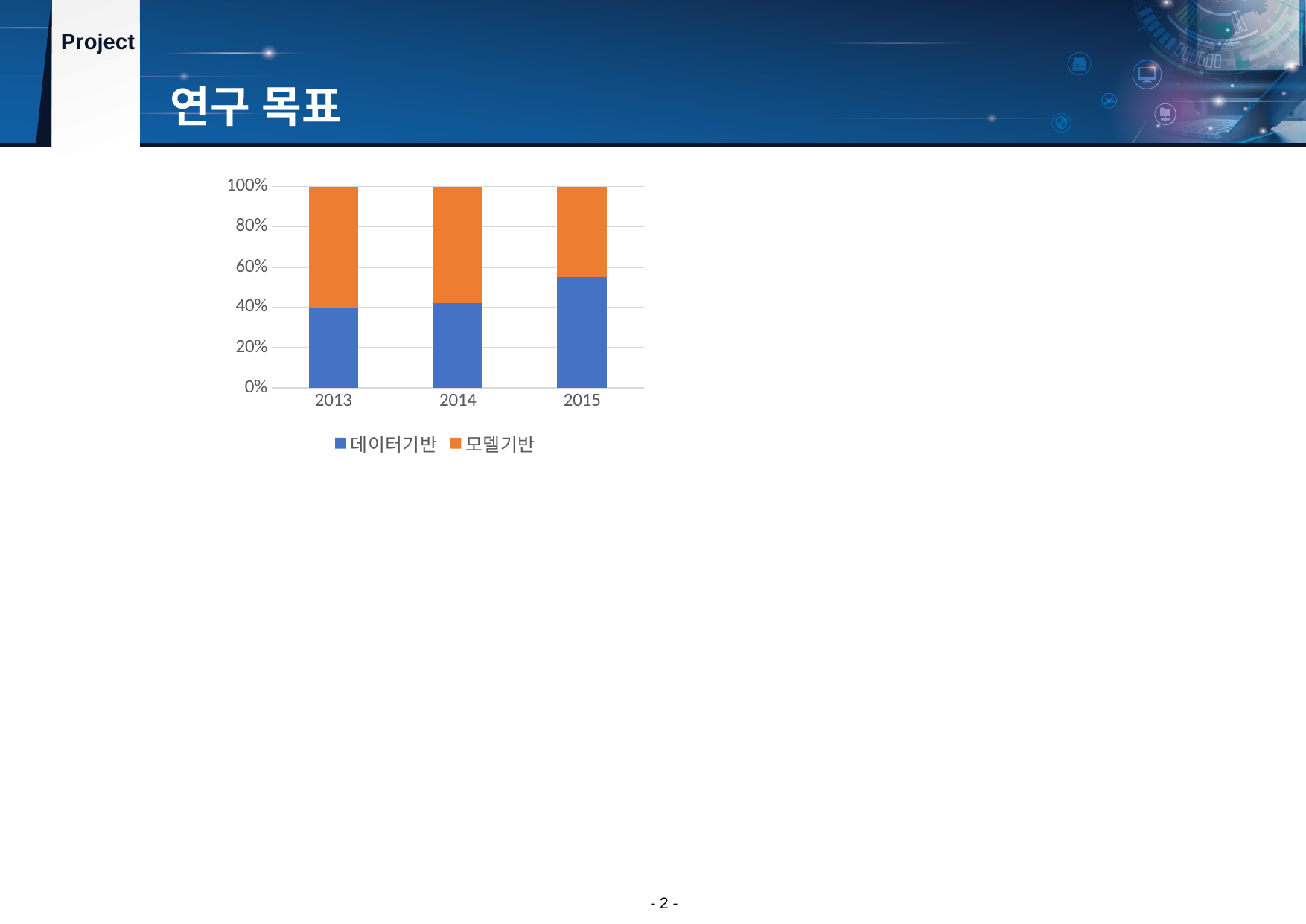

연구 목표

### Chart

| Category | 데이터기반 | 모델기반 |
|---|---|---|
| 2013 | 40.0 | 60.0 |
| 2014 | 42.0 | 58.0 |
| 2015 | 55.0 | 45.0 |
- 2 -